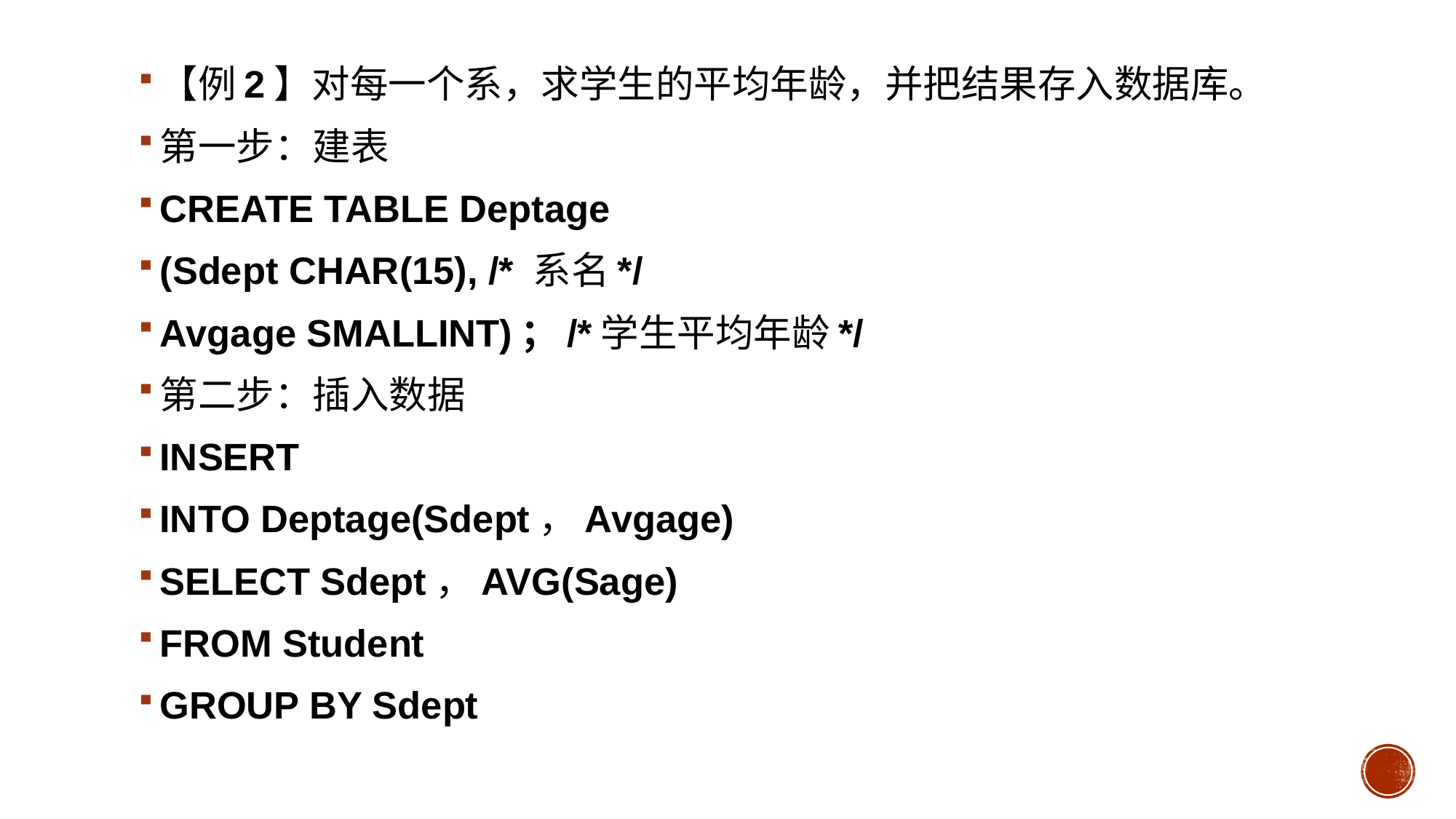

【例2】对每一个系，求学生的平均年龄，并把结果存入数据库。
第一步：建表
CREATE TABLE Deptage
(Sdept CHAR(15), /* 系名*/
Avgage SMALLINT)；/*学生平均年龄*/
第二步：插入数据
INSERT
INTO Deptage(Sdept，Avgage)
SELECT Sdept，AVG(Sage)
FROM Student
GROUP BY Sdept
46